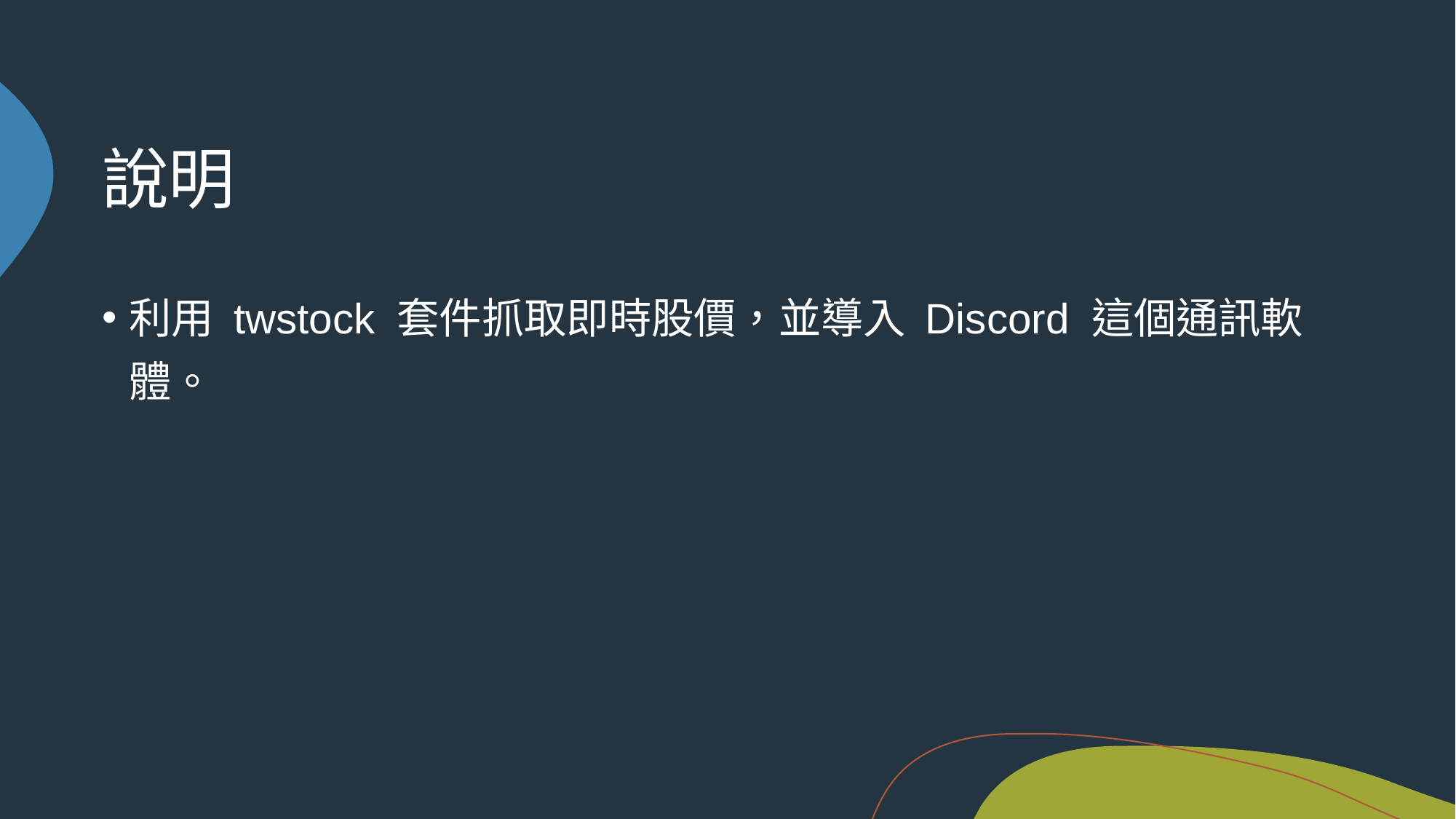

# 說明
利用 twstock 套件抓取即時股價，並導入 Discord 這個通訊軟體。